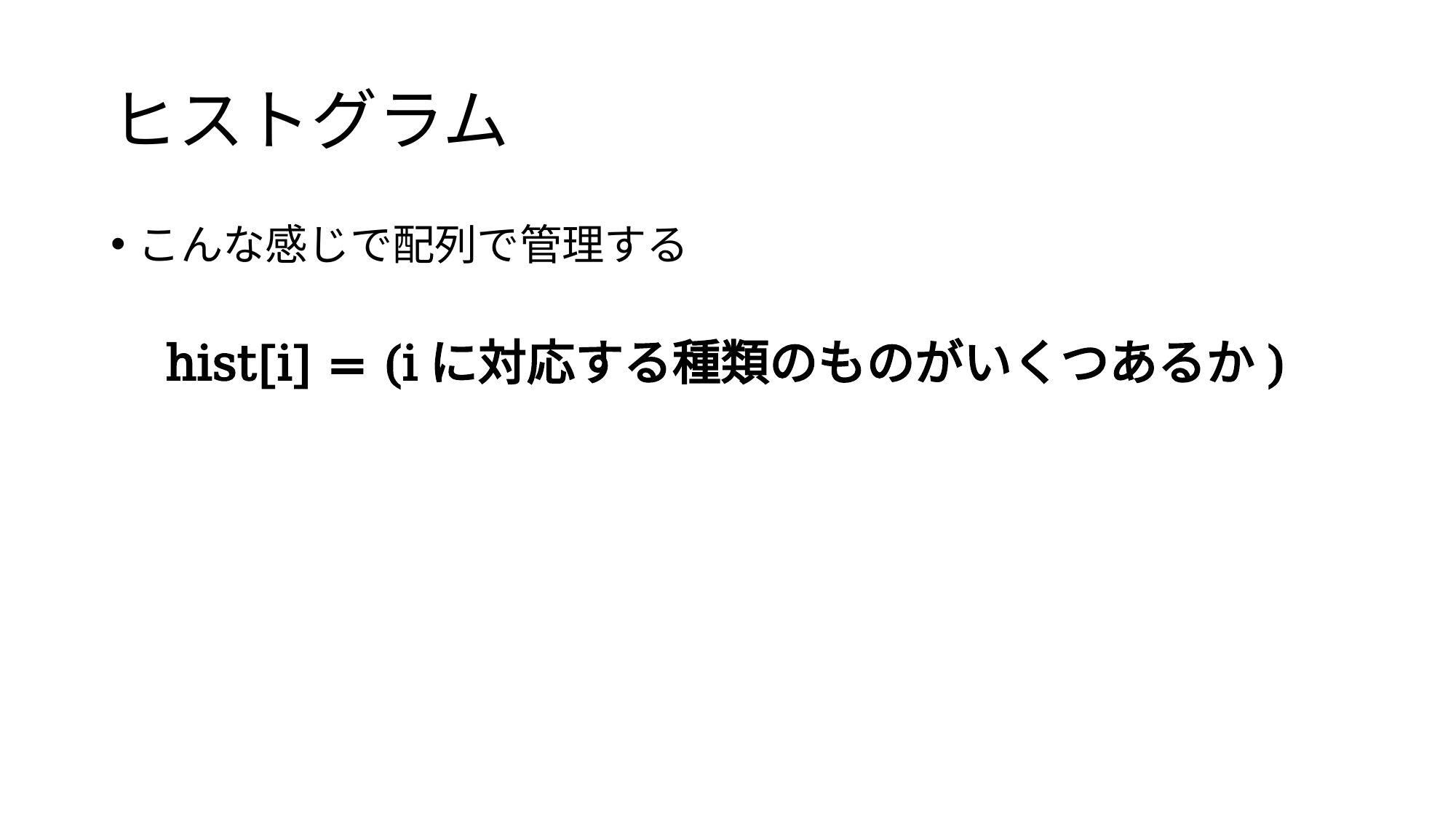

# ヒストグラム
こんな感じで配列で管理する

hist[i] = (iに対応する種類のものがいくつあるか)